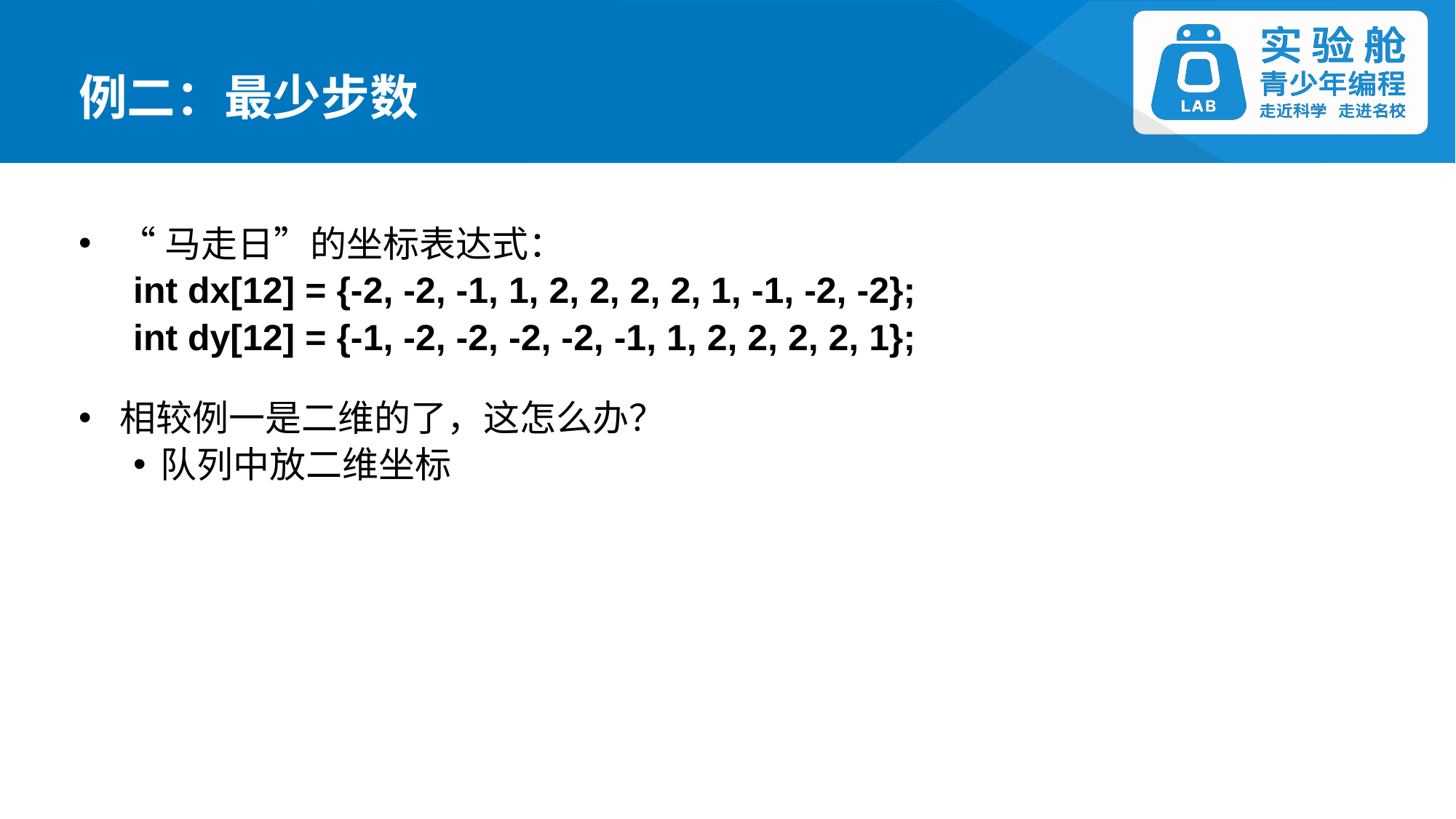

例二：最少步数
“马走日”的坐标表达式：
int dx[12] = {-2, -2, -1, 1, 2, 2, 2, 2, 1, -1, -2, -2};
int dy[12] = {-1, -2, -2, -2, -2, -1, 1, 2, 2, 2, 2, 1};
相较例一是二维的了，这怎么办？
队列中放二维坐标